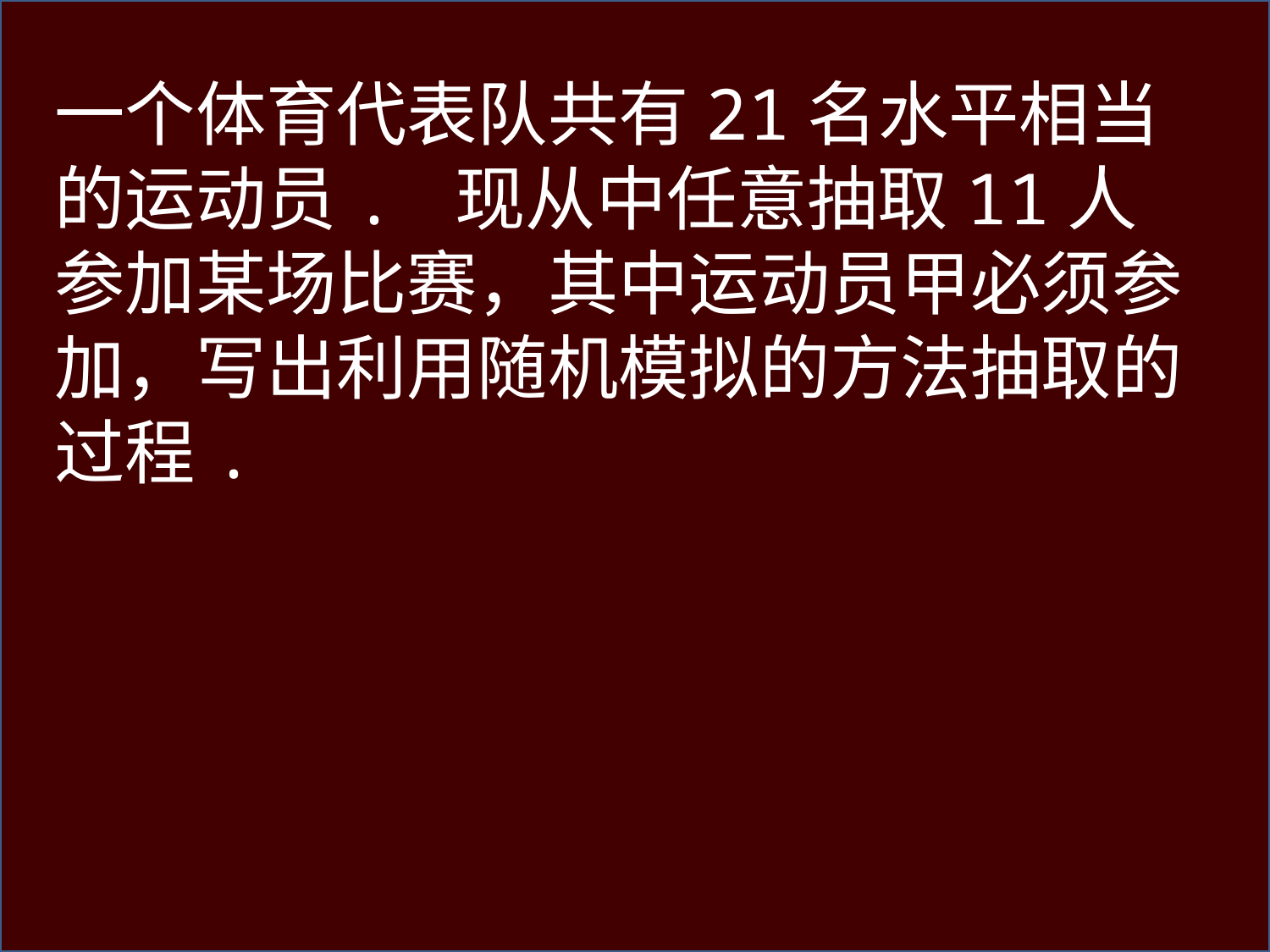

一个体育代表队共有21名水平相当的运动员. 现从中任意抽取11人参加某场比赛，其中运动员甲必须参加，写出利用随机模拟的方法抽取的过程.